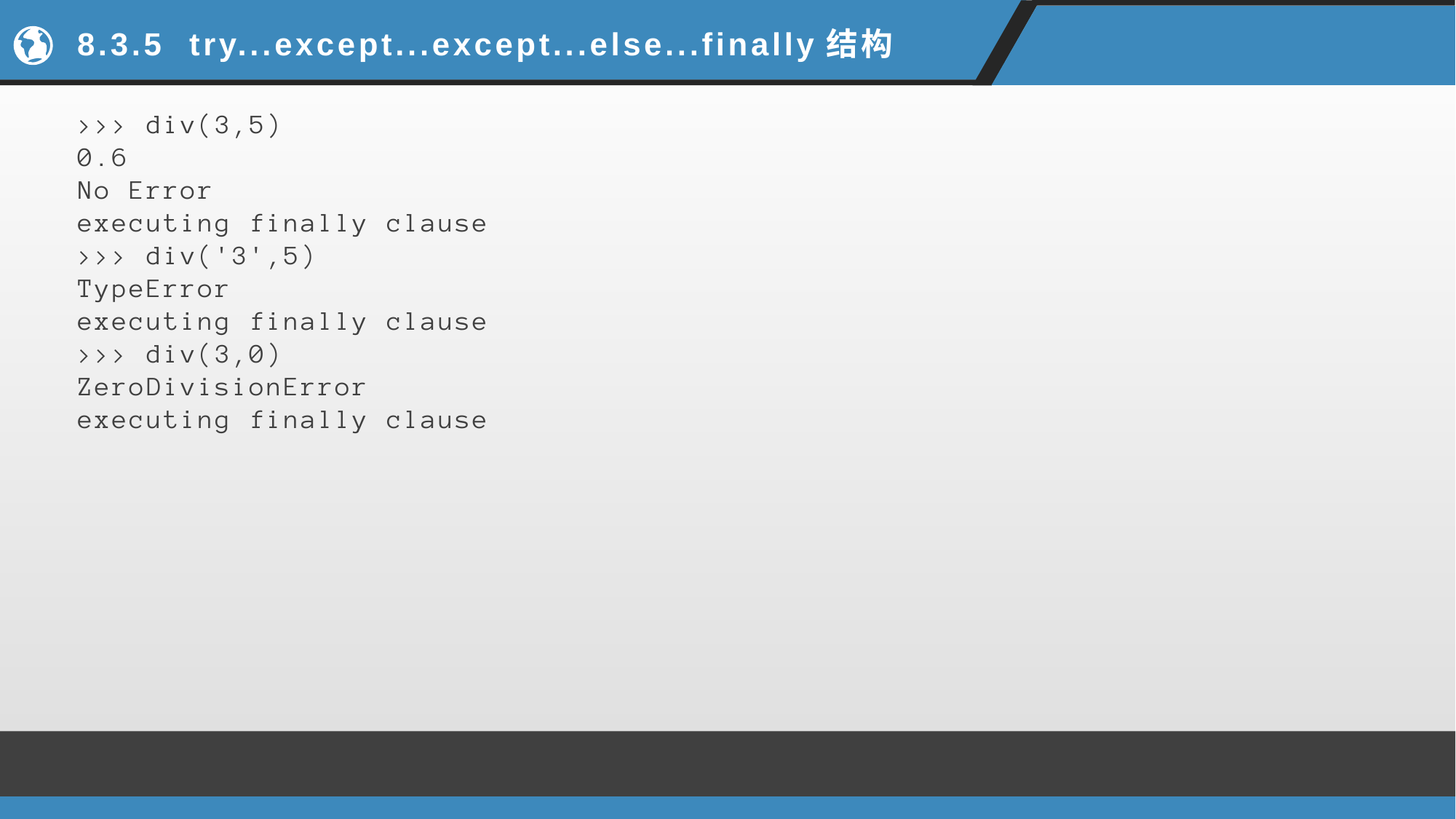

# 8.3.5  try...except...except...else...finally结构

>>> div(3,5)
0.6
No Error
executing finally clause
>>> div('3',5)
TypeError
executing finally clause
>>> div(3,0)
ZeroDivisionError
executing finally clause